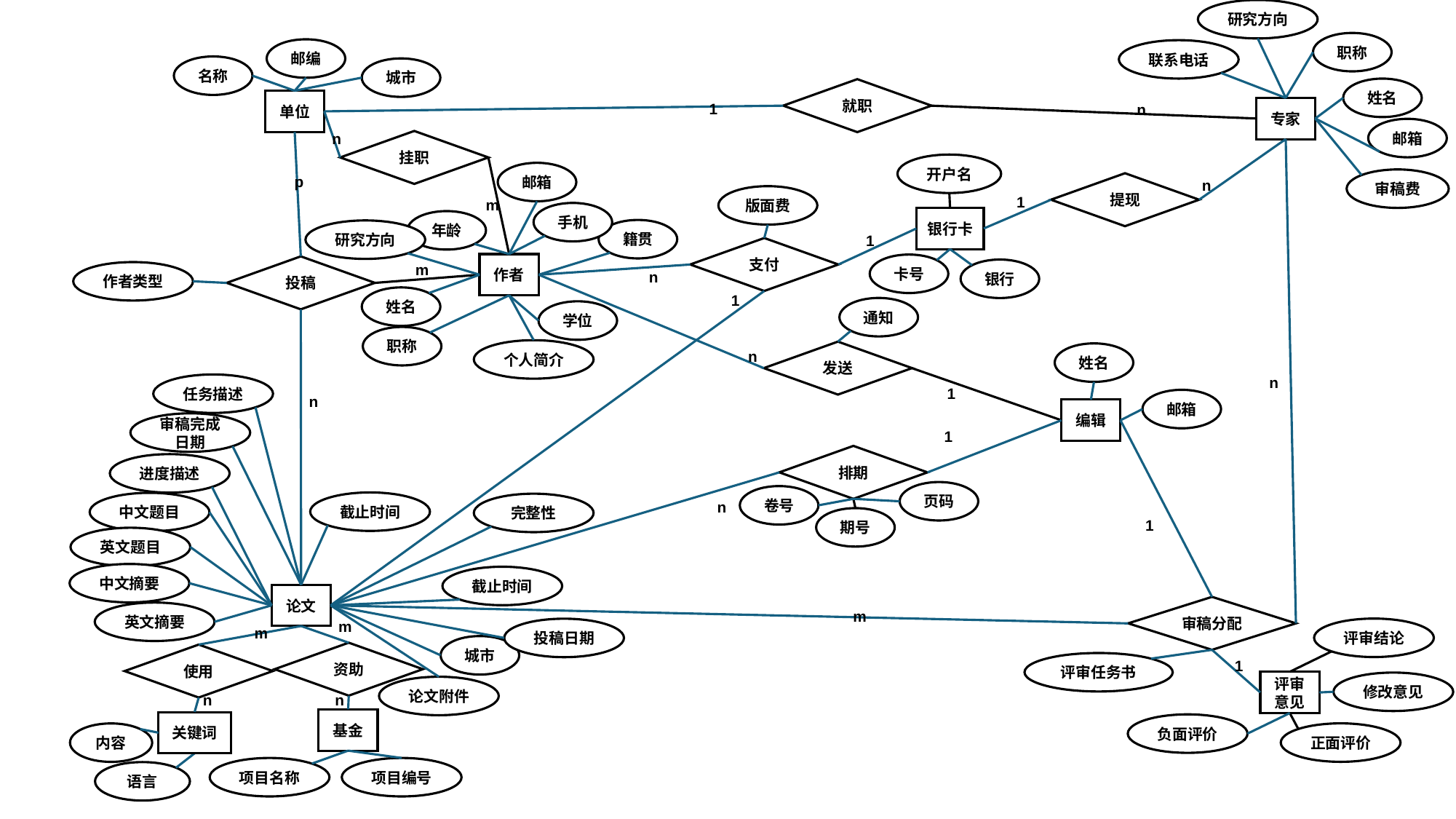

研究方向
职称
邮编
联系电话
名称
城市
姓名
就职
单位
1
n
专家
邮箱
n
挂职
开户名
邮箱
p
审稿费
n
提现
版面费
1
m
手机
银行卡
年龄
籍贯
研究方向
1
支付
作者
卡号
m
投稿
银行
作者类型
n
1
姓名
通知
学位
职称
个人简介
发送
n
姓名
n
任务描述
1
n
邮箱
编辑
审稿完成日期
1
排期
进度描述
页码
卷号
截止时间
n
中文题目
完整性
期号
1
英文题目
中文摘要
截止时间
论文
审稿分配
m
英文摘要
m
m
评审结论
投稿日期
城市
资助
使用
1
评审任务书
评审意见
修改意见
论文附件
n
n
基金
关键词
负面评价
正面评价
内容
项目名称
项目编号
语言